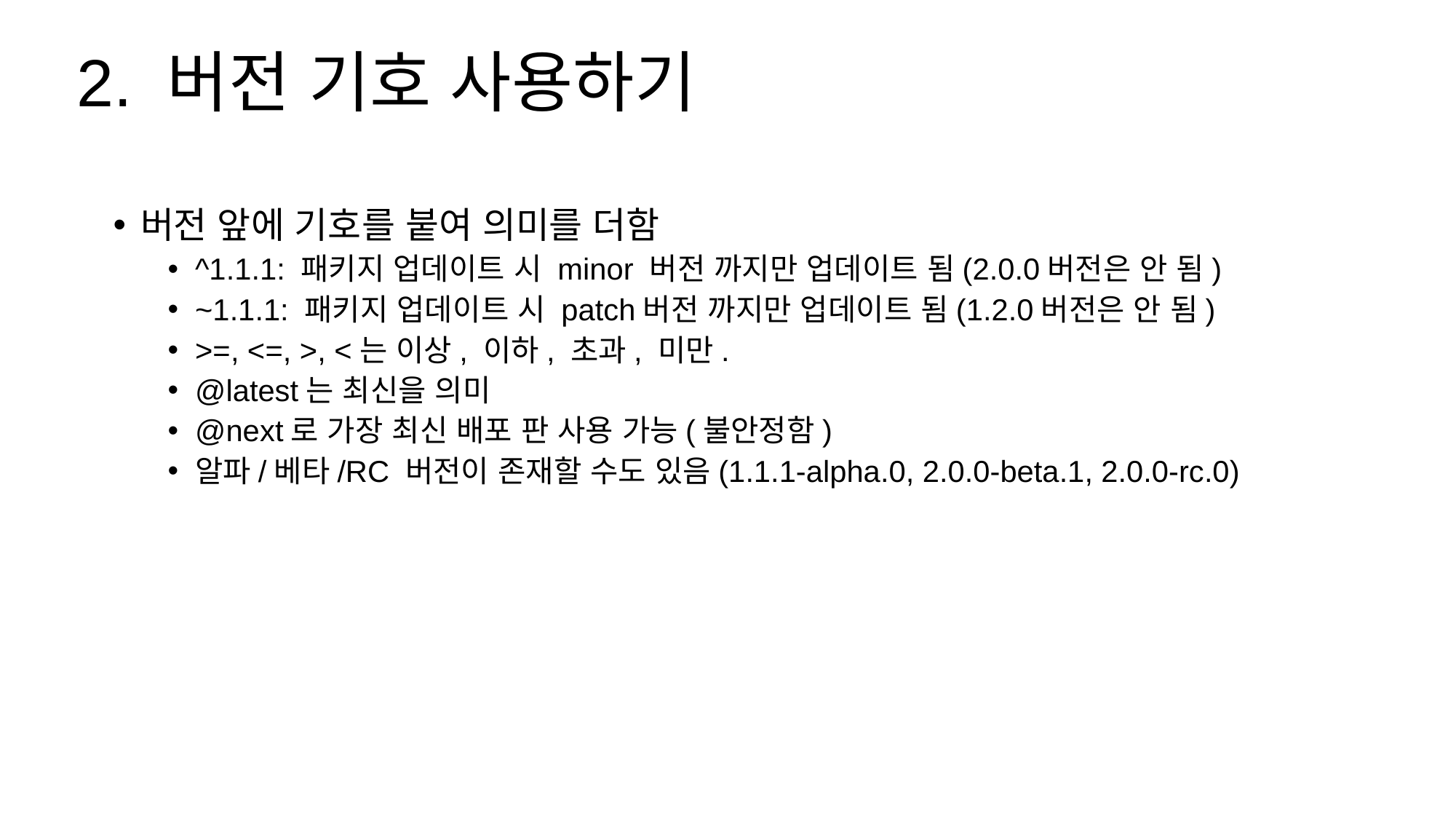

2. 버전 기호 사용하기
버전 앞에 기호를 붙여 의미를 더함
^1.1.1: 패키지 업데이트 시 minor 버전 까지만 업데이트 됨(2.0.0버전은 안 됨)
~1.1.1: 패키지 업데이트 시 patch버전 까지만 업데이트 됨(1.2.0버전은 안 됨)
>=, <=, >, <는 이상, 이하, 초과, 미만.
@latest는 최신을 의미
@next로 가장 최신 배포 판 사용 가능(불안정함)
알파/베타/RC 버전이 존재할 수도 있음(1.1.1-alpha.0, 2.0.0-beta.1, 2.0.0-rc.0)